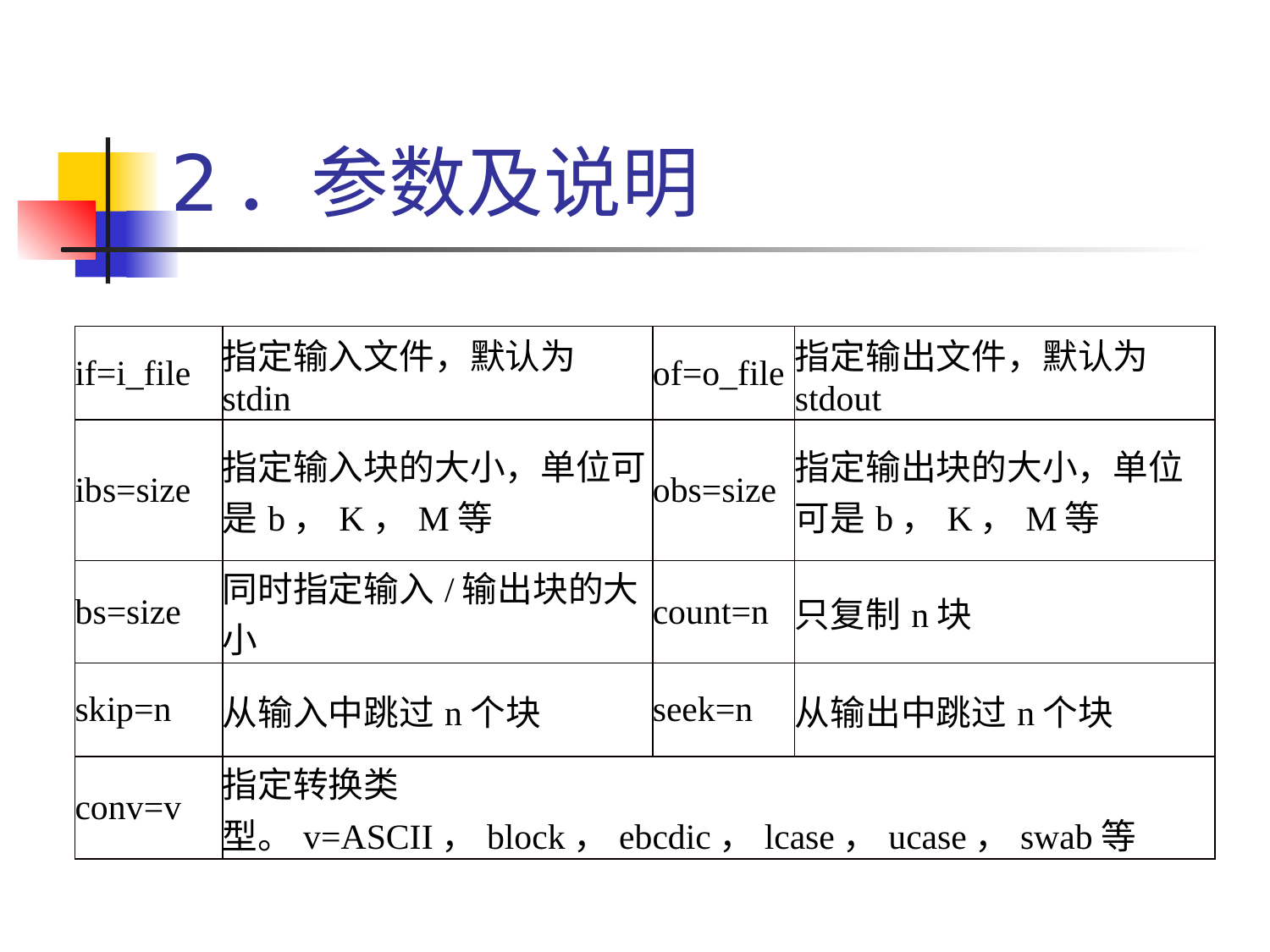

# 2．参数及说明
| if=i\_file | 指定输入文件，默认为stdin | of=o\_file | 指定输出文件，默认为stdout |
| --- | --- | --- | --- |
| ibs=size | 指定输入块的大小，单位可是b，K，M等 | obs=size | 指定输出块的大小，单位可是b，K，M等 |
| bs=size | 同时指定输入/输出块的大小 | count=n | 只复制n块 |
| skip=n | 从输入中跳过n个块 | seek=n | 从输出中跳过n个块 |
| conv=v | 指定转换类型。v=ASCII，block，ebcdic，lcase，ucase，swab等 |  |  |